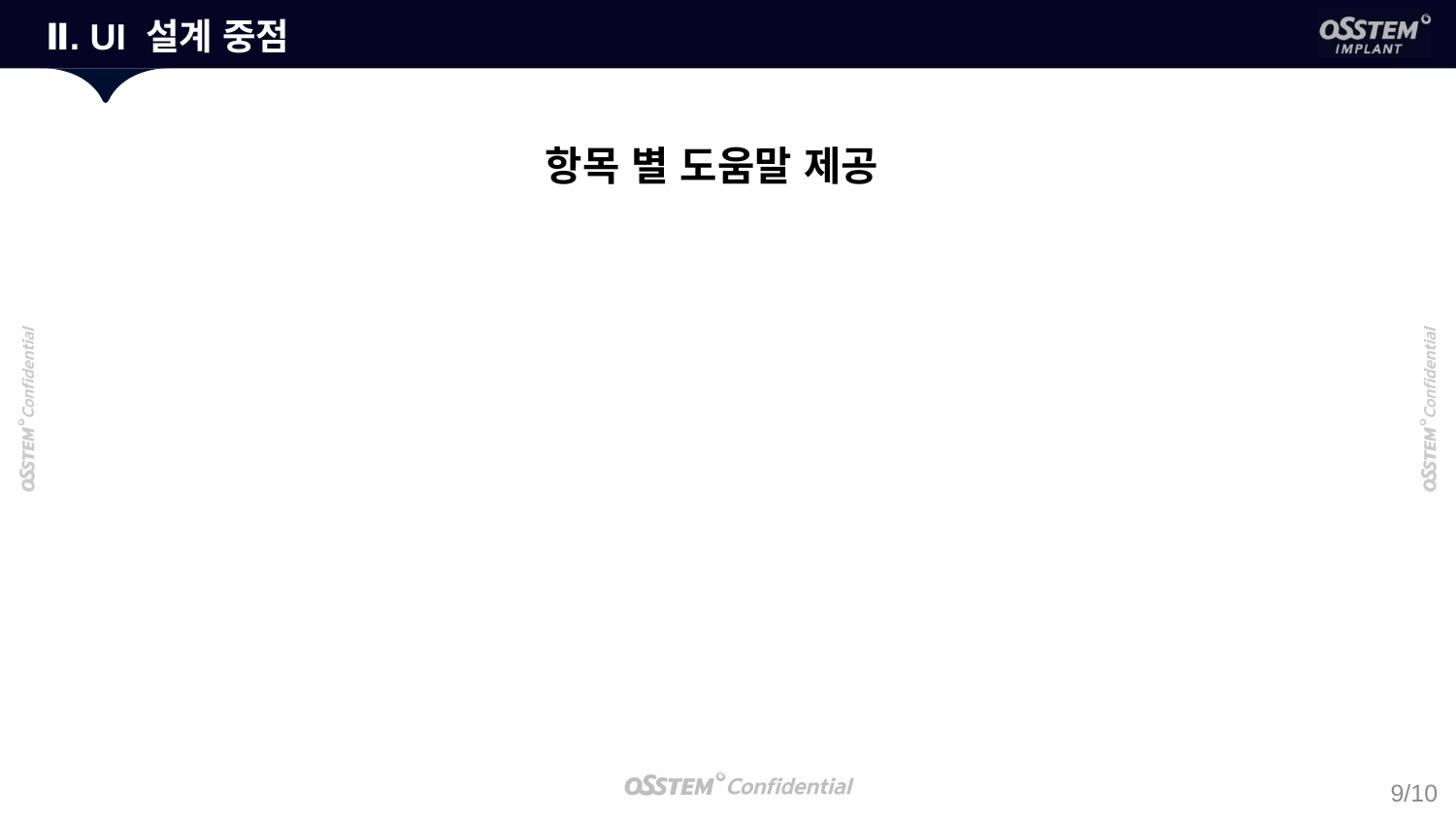

Ⅱ. UI 설계 중점
항목 별 도움말 제공